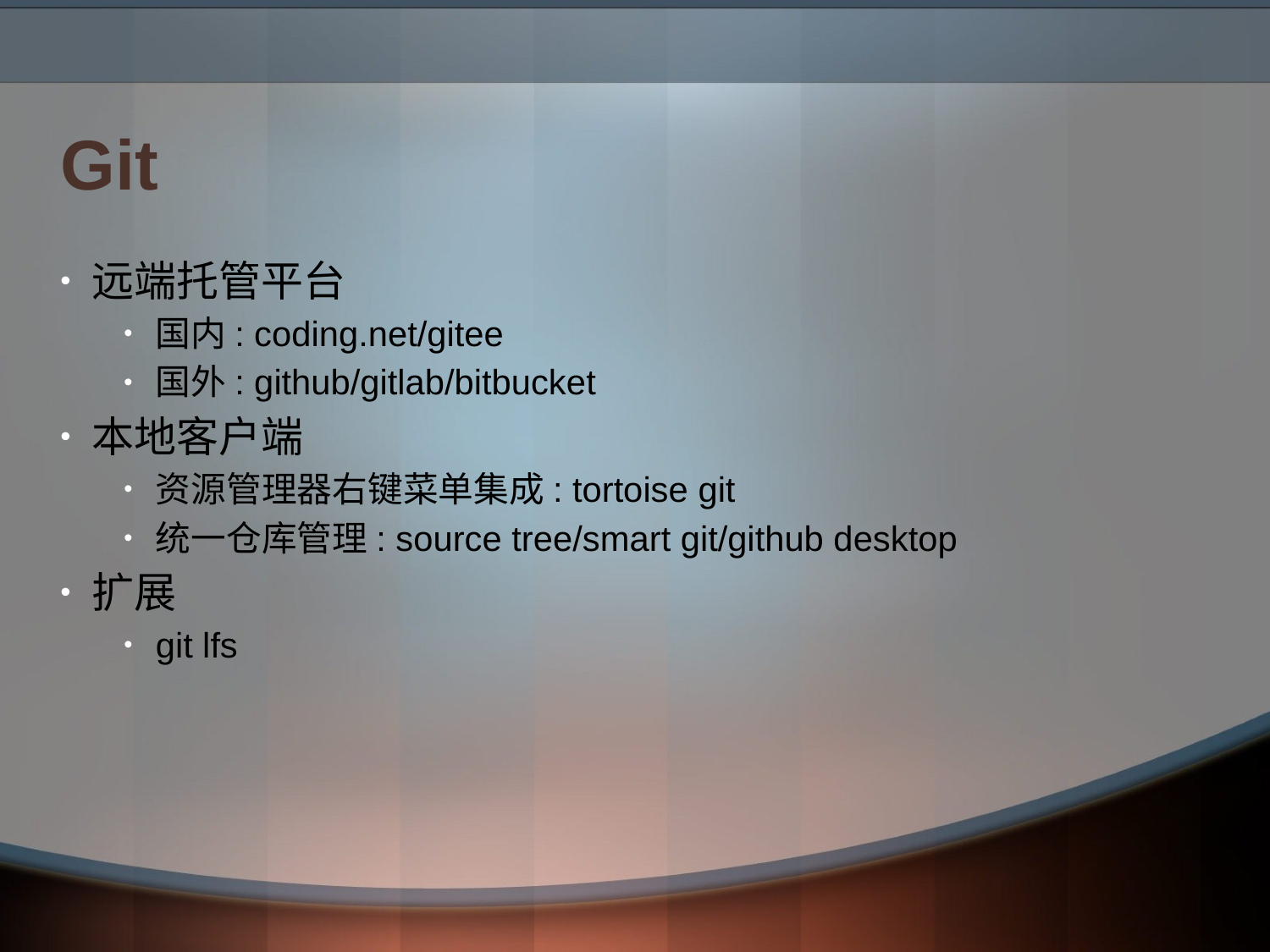

# Git
远端托管平台
国内: coding.net/gitee
国外: github/gitlab/bitbucket
本地客户端
资源管理器右键菜单集成: tortoise git
统一仓库管理: source tree/smart git/github desktop
扩展
git lfs